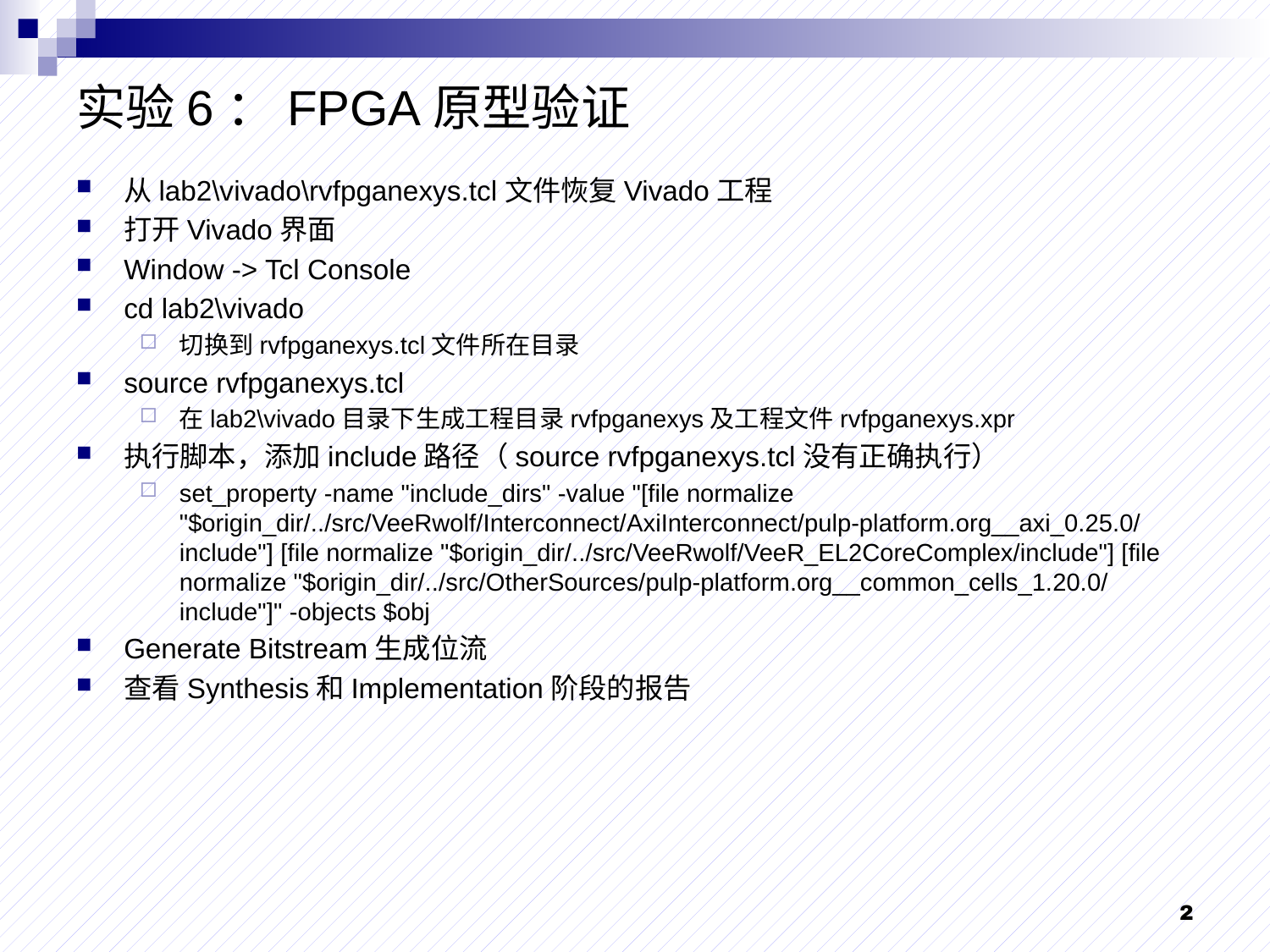

# 实验6：FPGA原型验证
从lab2\vivado\rvfpganexys.tcl文件恢复Vivado工程
打开Vivado界面
Window -> Tcl Console
cd lab2\vivado
切换到rvfpganexys.tcl文件所在目录
source rvfpganexys.tcl
在lab2\vivado目录下生成工程目录rvfpganexys及工程文件rvfpganexys.xpr
执行脚本，添加include路径（source rvfpganexys.tcl没有正确执行）
set_property -name "include_dirs" -value "[file normalize "$origin_dir/../src/VeeRwolf/Interconnect/AxiInterconnect/pulp-platform.org__axi_0.25.0/include"] [file normalize "$origin_dir/../src/VeeRwolf/VeeR_EL2CoreComplex/include"] [file normalize "$origin_dir/../src/OtherSources/pulp-platform.org__common_cells_1.20.0/include"]" -objects $obj
Generate Bitstream生成位流
查看Synthesis和Implementation阶段的报告

2